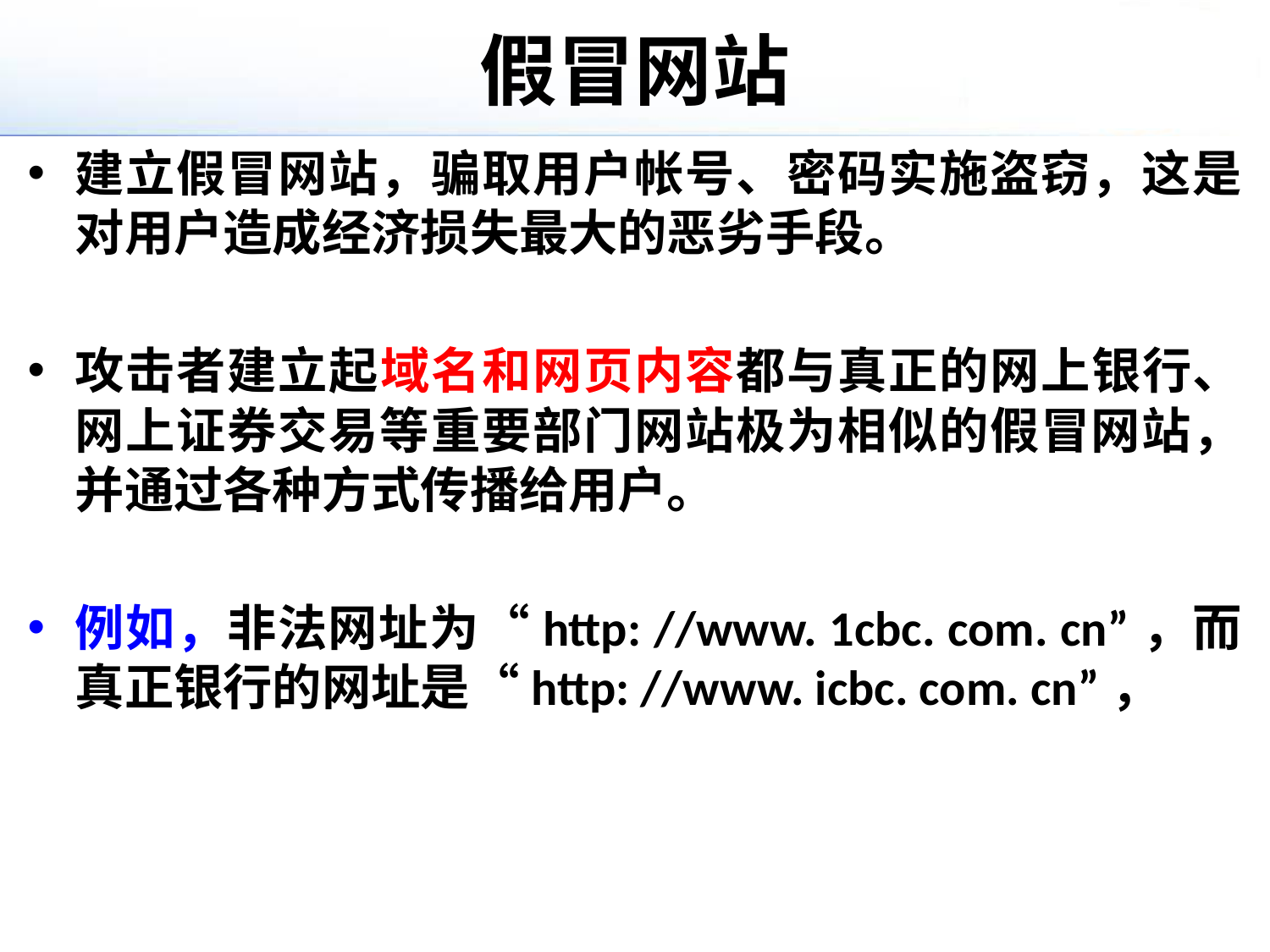

# 假冒网站
建立假冒网站，骗取用户帐号、密码实施盗窃，这是对用户造成经济损失最大的恶劣手段。

攻击者建立起域名和网页内容都与真正的网上银行、网上证券交易等重要部门网站极为相似的假冒网站，并通过各种方式传播给用户。

例如，非法网址为“http: //www. 1cbc. com. cn”，而真正银行的网址是“http: //www. icbc. com. cn”，